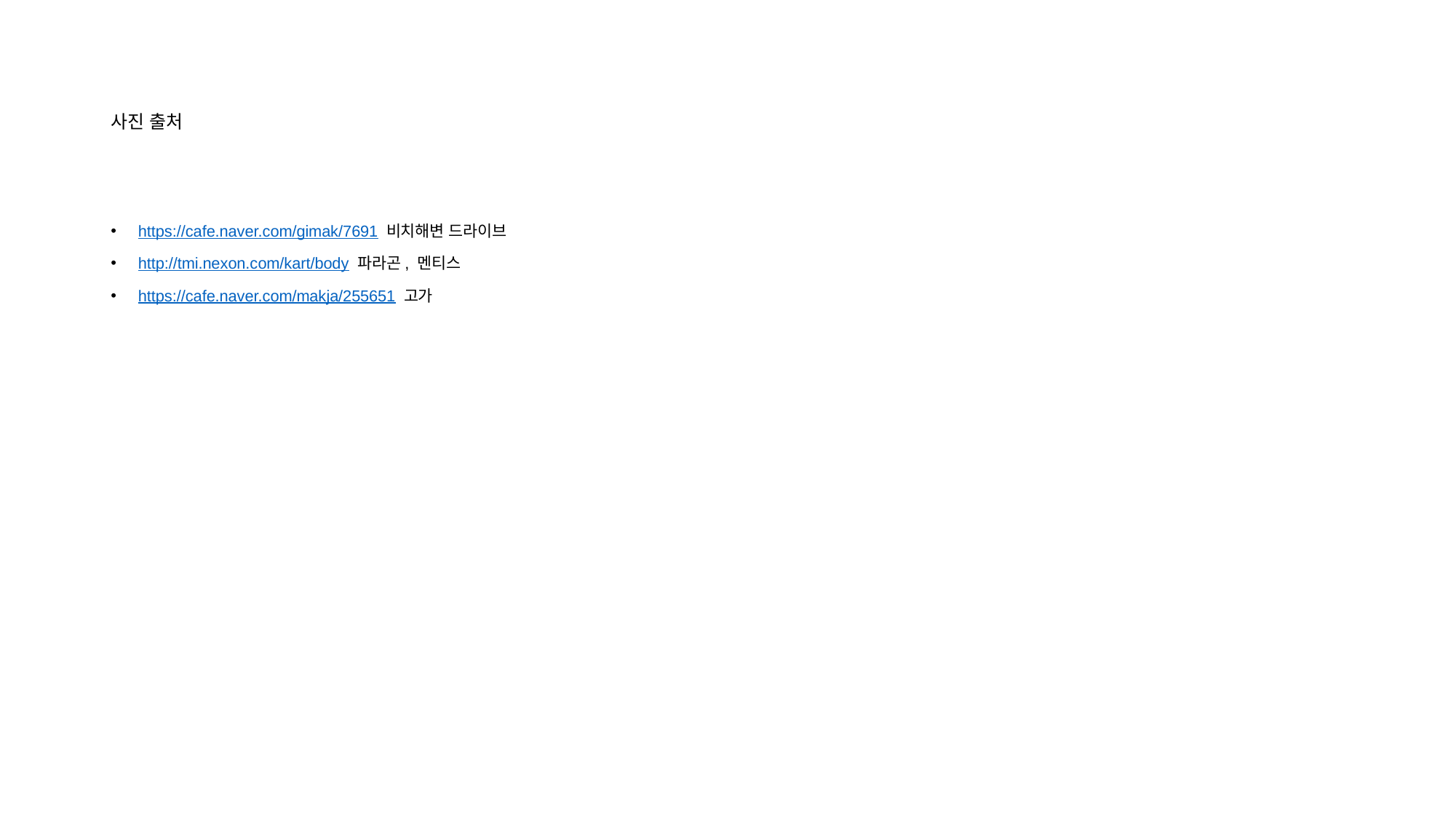

# 사진 출처
https://cafe.naver.com/gimak/7691 비치해변 드라이브
http://tmi.nexon.com/kart/body 파라곤, 멘티스
https://cafe.naver.com/makja/255651 고가